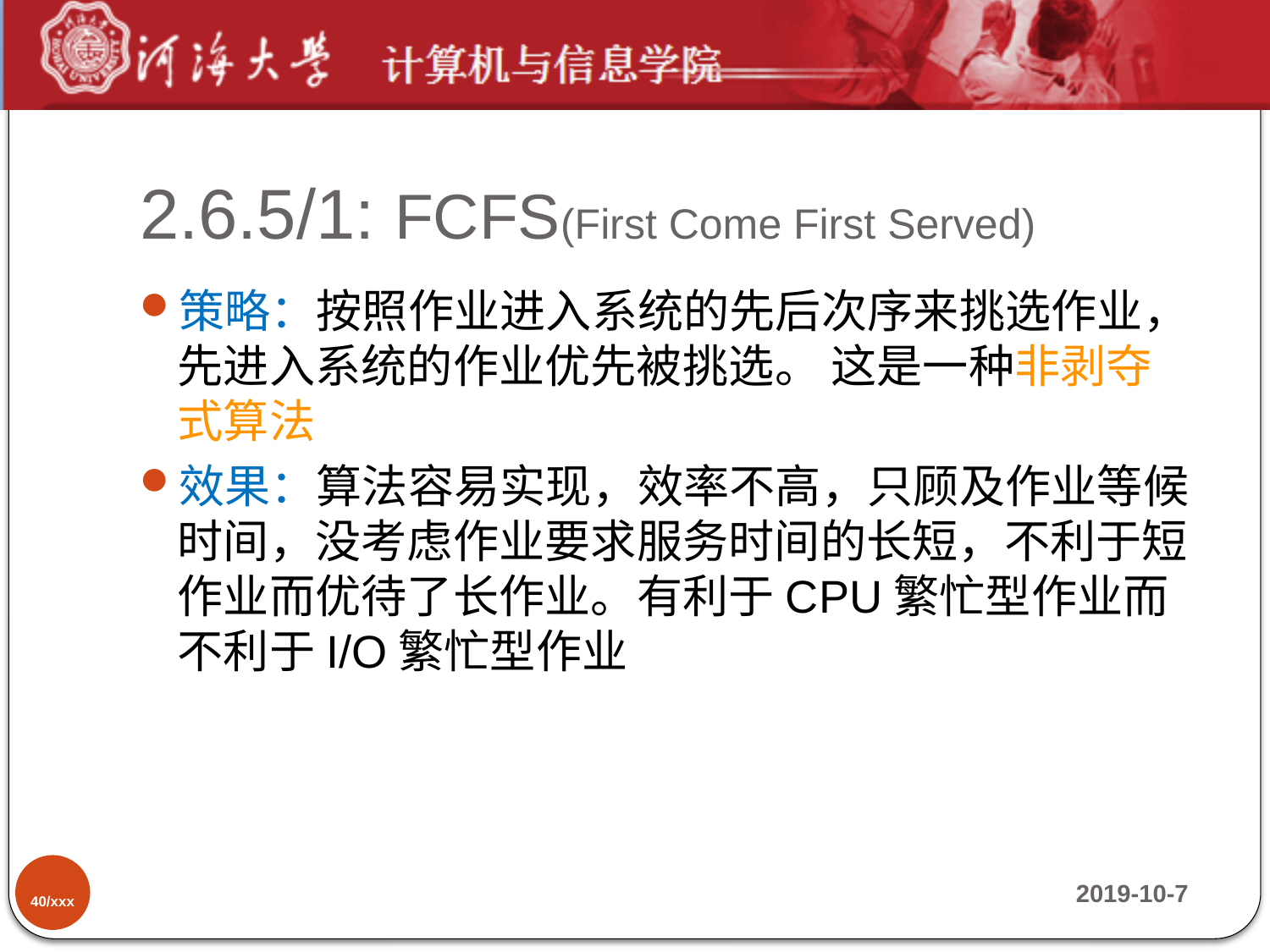

# 2.6.5/1: FCFS(First Come First Served)
策略：按照作业进入系统的先后次序来挑选作业，先进入系统的作业优先被挑选。 这是一种非剥夺式算法
效果：算法容易实现，效率不高，只顾及作业等候时间，没考虑作业要求服务时间的长短，不利于短作业而优待了长作业。有利于CPU繁忙型作业而不利于I/O繁忙型作业

40/xxx
2019-10-7